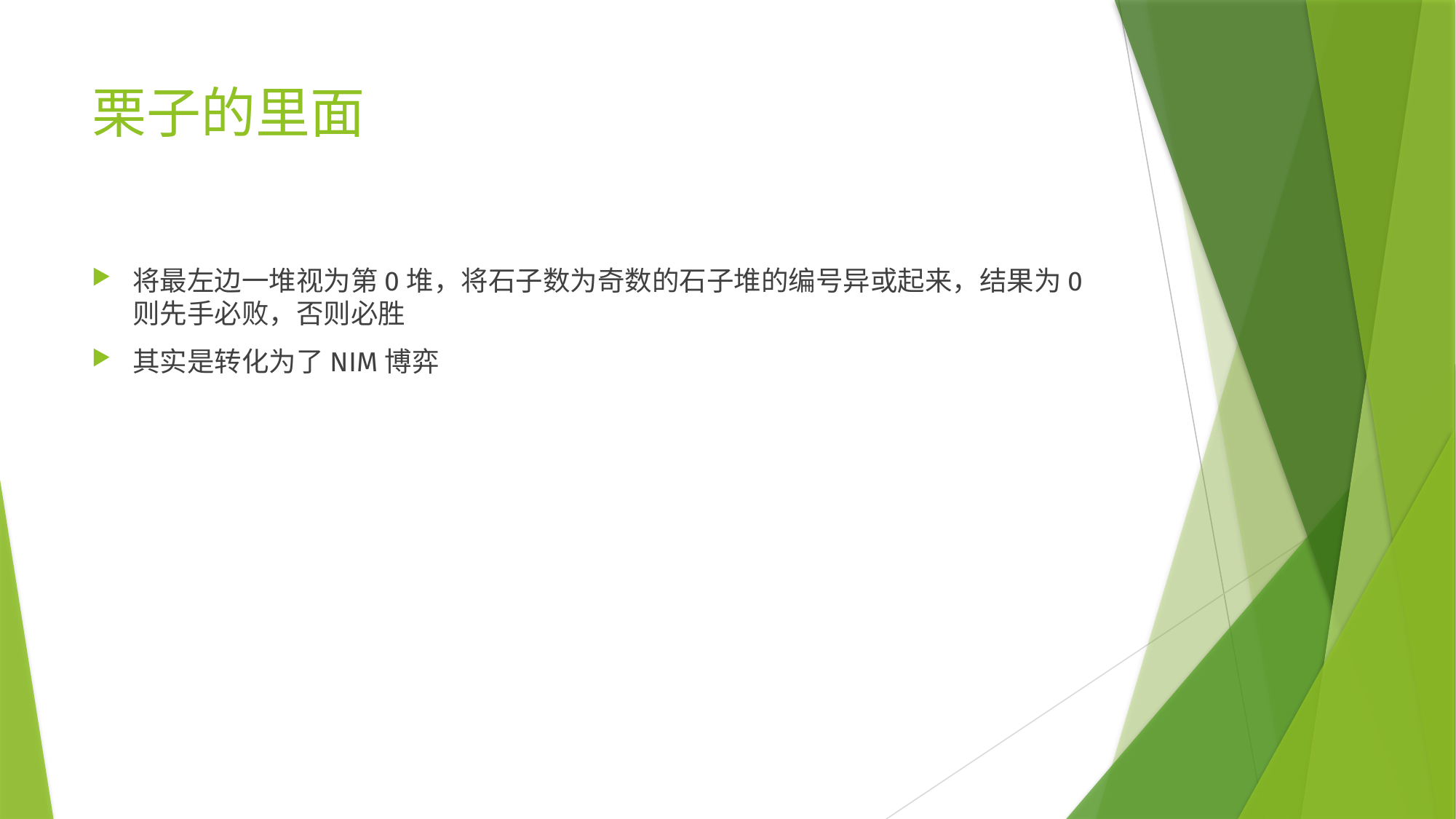

# 栗子的里面
将最左边一堆视为第0堆，将石子数为奇数的石子堆的编号异或起来，结果为0则先手必败，否则必胜
其实是转化为了NIM博弈